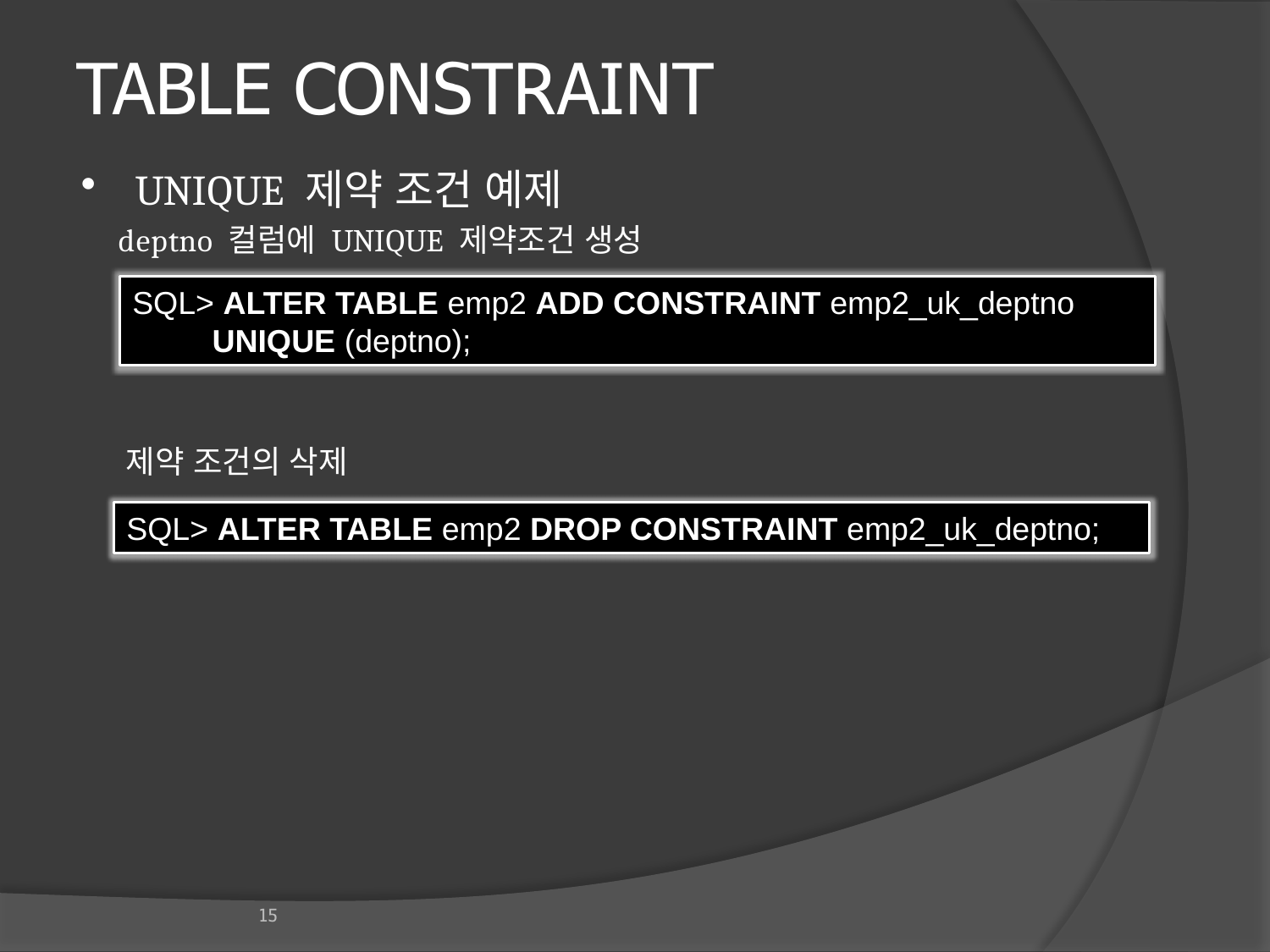

# TABLE CONSTRAINT
UNIQUE 제약 조건 예제
     deptno 컬럼에 UNIQUE 제약조건 생성

    제약 조건의 삭제

SQL> ALTER TABLE emp2 ADD CONSTRAINT emp2_uk_deptno
         UNIQUE (deptno);
SQL> ALTER TABLE emp2 DROP CONSTRAINT emp2_uk_deptno;
15